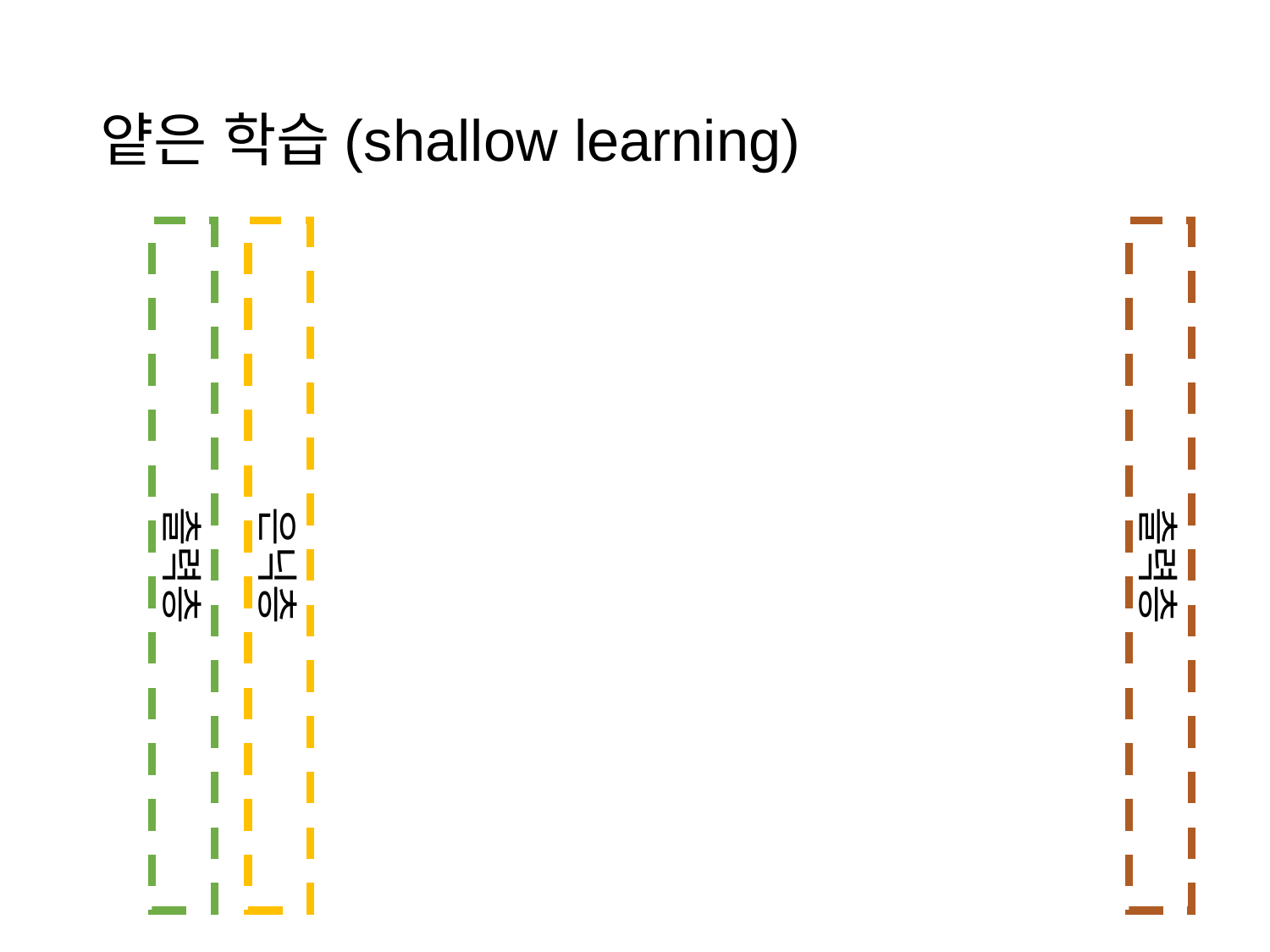

# 얕은 학습(shallow learning)

츨력층
은닉층
츨력층